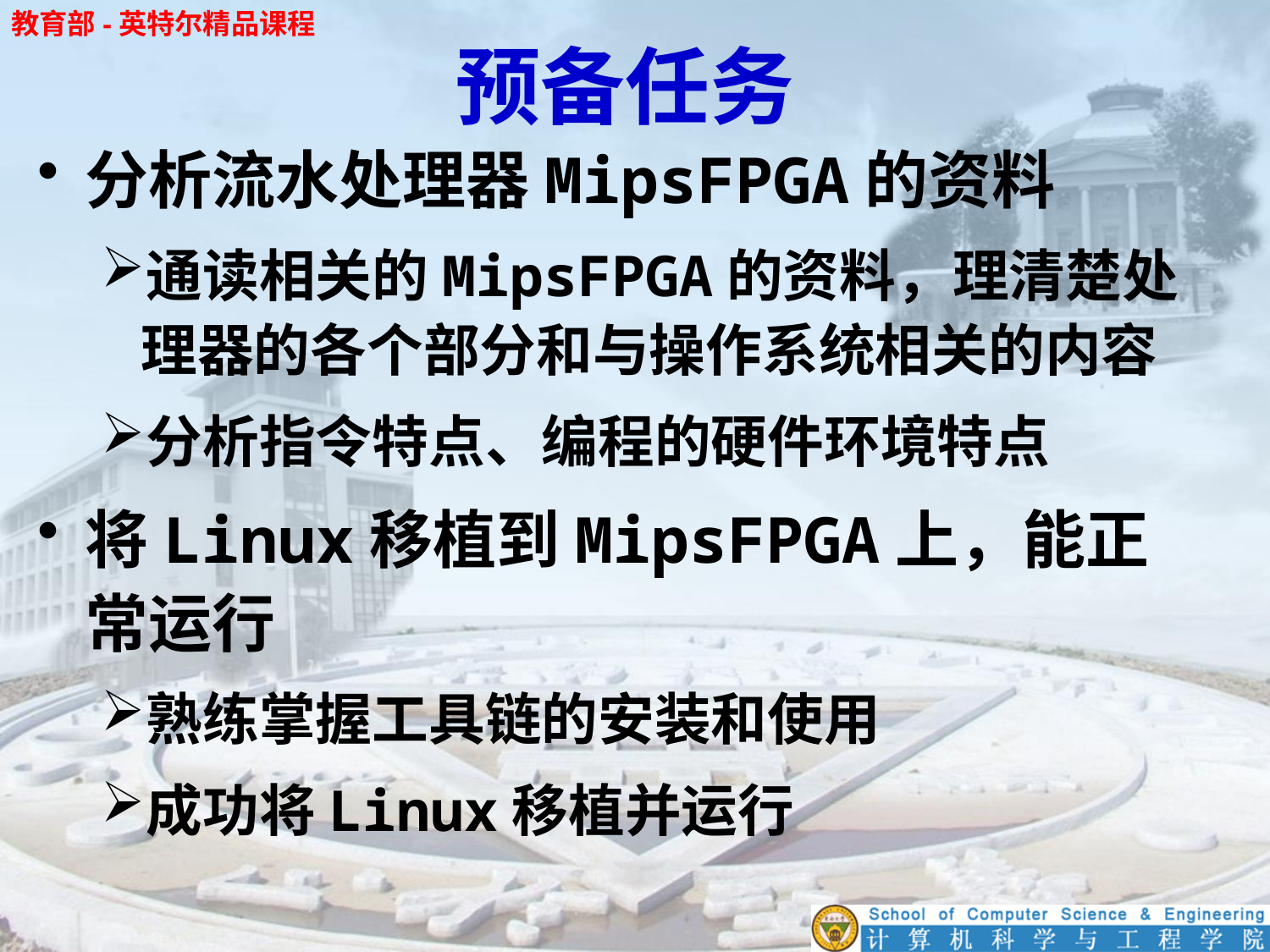

# 预备任务
分析流水处理器MipsFPGA的资料
通读相关的MipsFPGA的资料，理清楚处理器的各个部分和与操作系统相关的内容
分析指令特点、编程的硬件环境特点
将Linux移植到MipsFPGA上，能正常运行
熟练掌握工具链的安装和使用
成功将Linux移植并运行